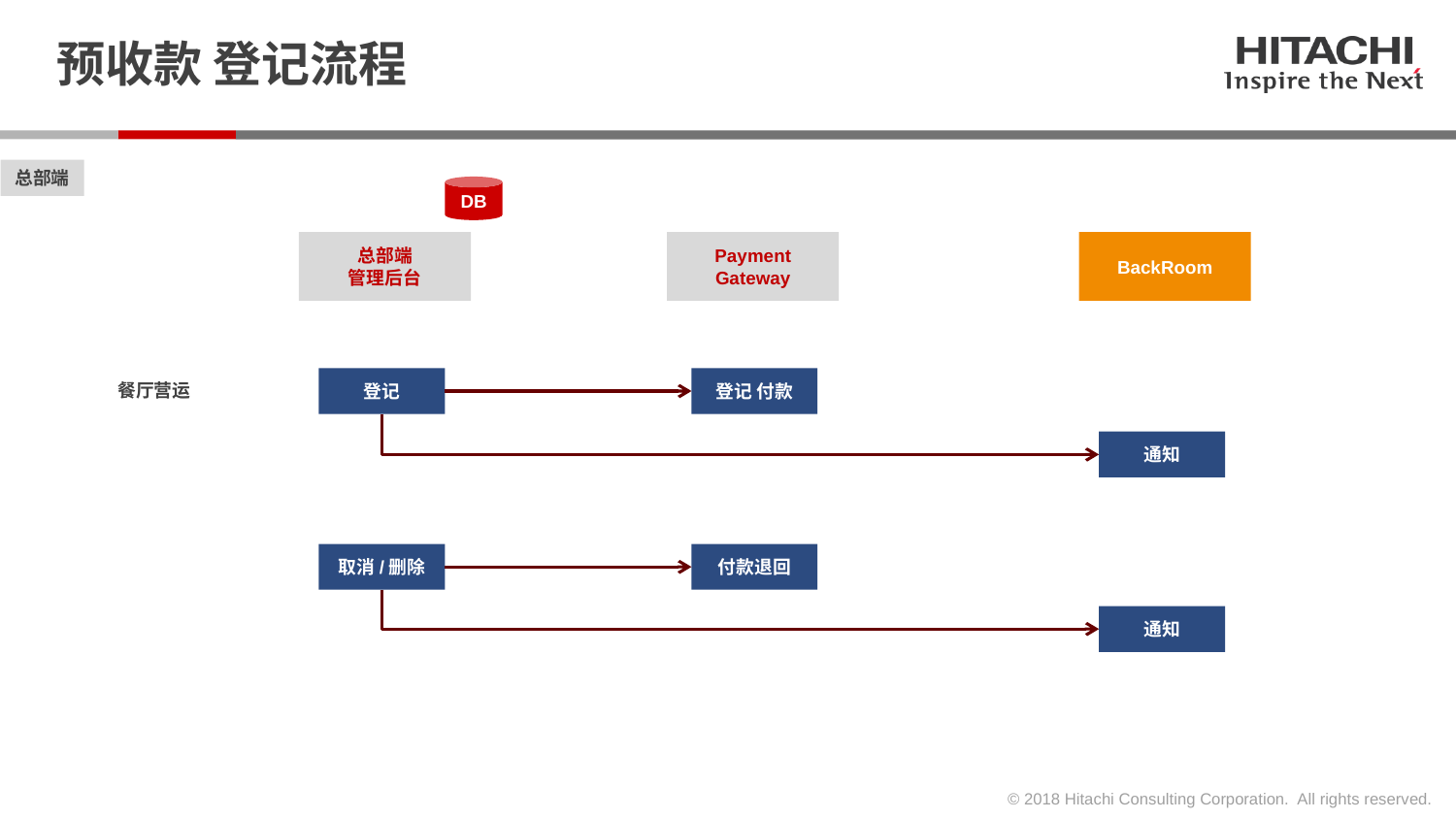

# 预收款 登记流程
总部端
DB
总部端
管理后台
Payment
Gateway
BackRoom
登记
登记 付款
餐厅营运
通知
取消/删除
付款退回
通知